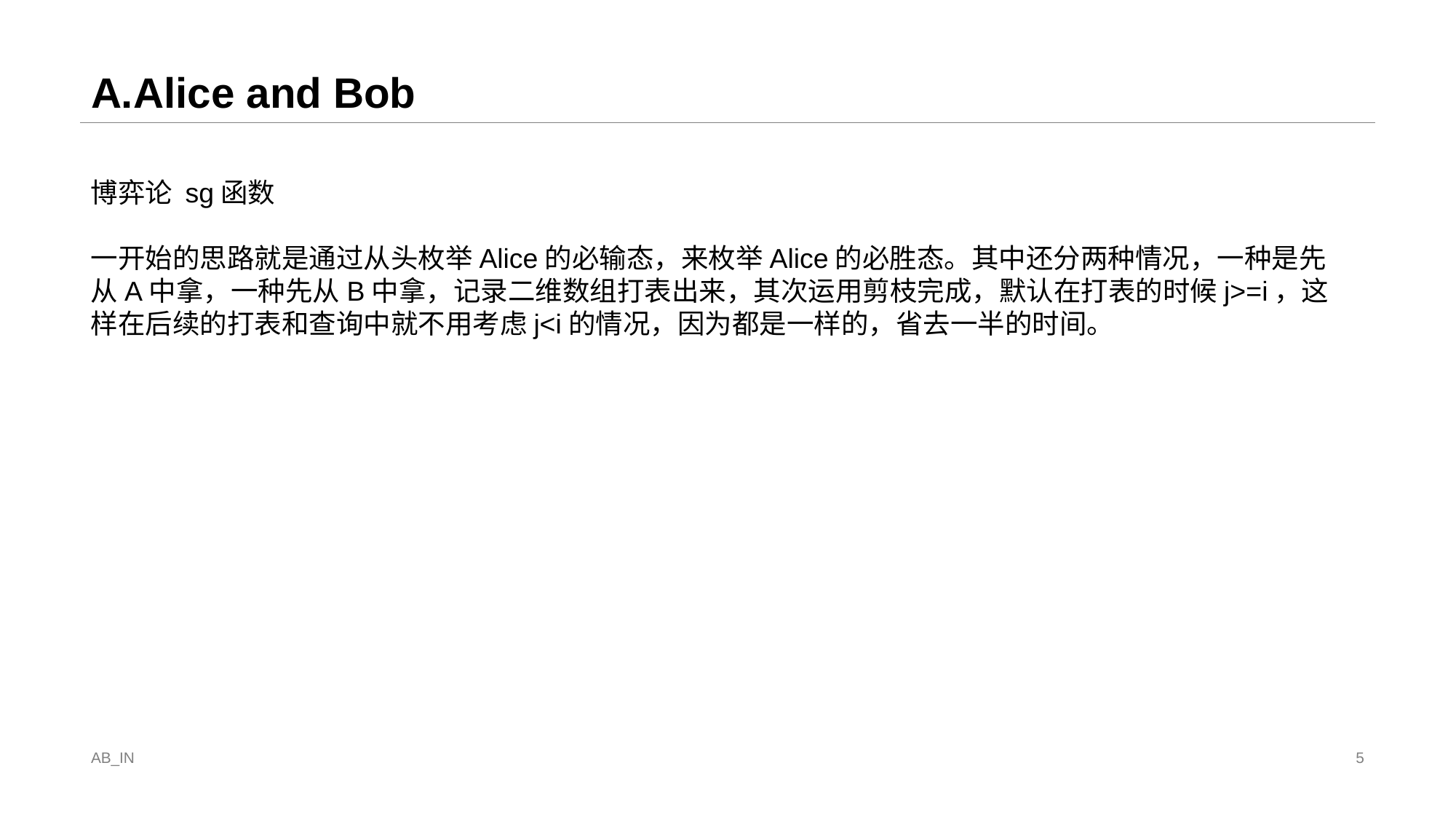

# A.Alice and Bob
博弈论 sg函数

一开始的思路就是通过从头枚举Alice​的必输态，来枚举Alice​的必胜态。其中还分两种情况，一种是先从A​中拿，一种先从B中拿，记录二维数组打表出来，其次运用剪枝完成，默认在打表的时候j>=i，这样在后续的打表和查询中就不用考虑j<i​的情况，因为都是一样的，省去一半的时间。

AB_IN
5